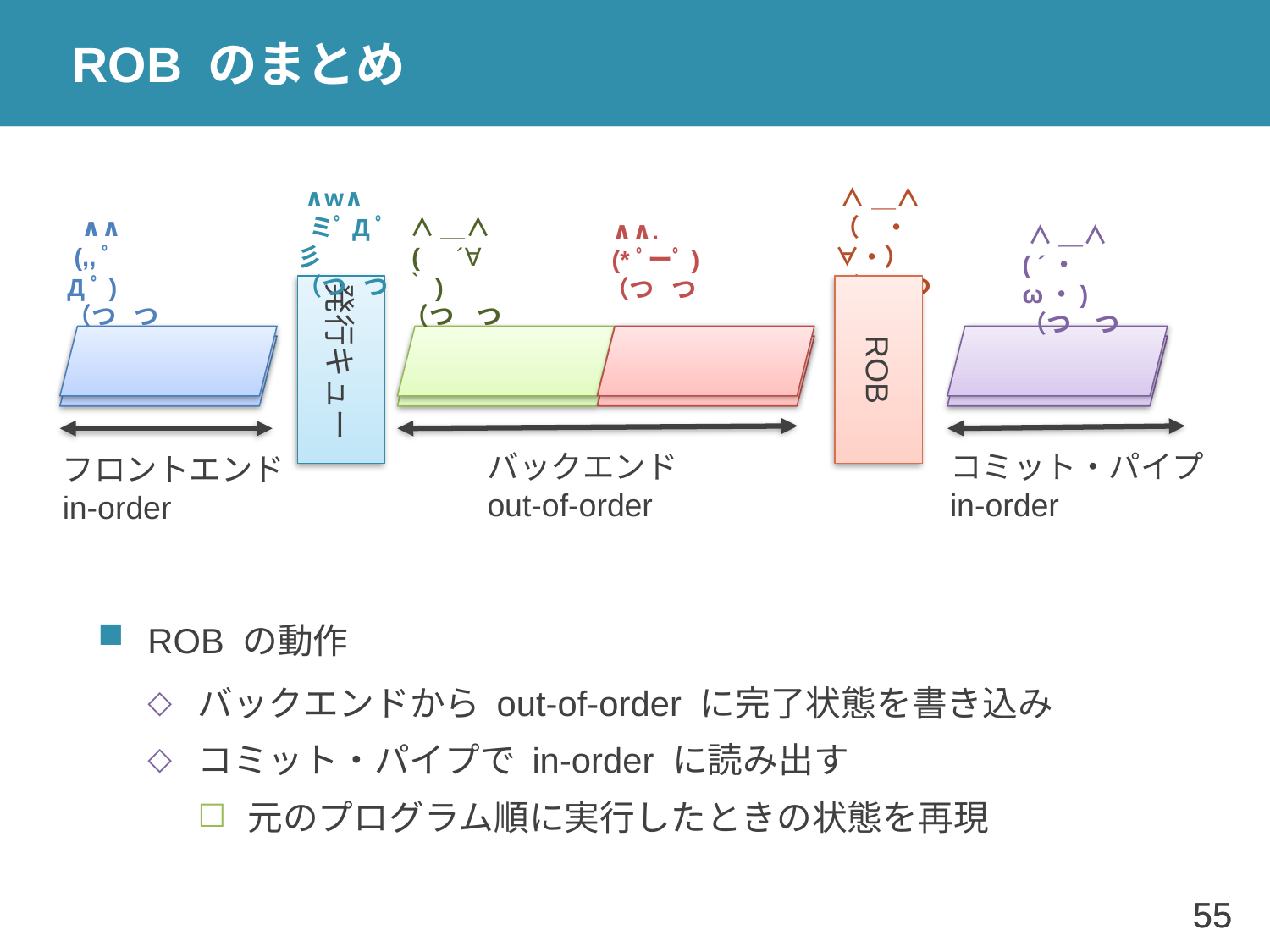

# ROB のまとめ
 ∧w∧
 ミﾟДﾟ彡
（つ   つ
 ∧＿∧
（　・∀・）（つ    つ
  ∧∧
 (,,ﾟДﾟ)
（つ   つ
 ∧＿∧
 (　´∀｀)
（つ    つ
 ∧∧.
 (*ﾟーﾟ)（つ   つ
 ∧＿∧
( ´・ω・)（つ    つ
発行キュー
ROB

バックエンド
out-of-order
コミット・パイプ
in-order
フロントエンド
in-order
ROB の動作
バックエンドから out-of-order に完了状態を書き込み
コミット・パイプで in-order に読み出す
元のプログラム順に実行したときの状態を再現